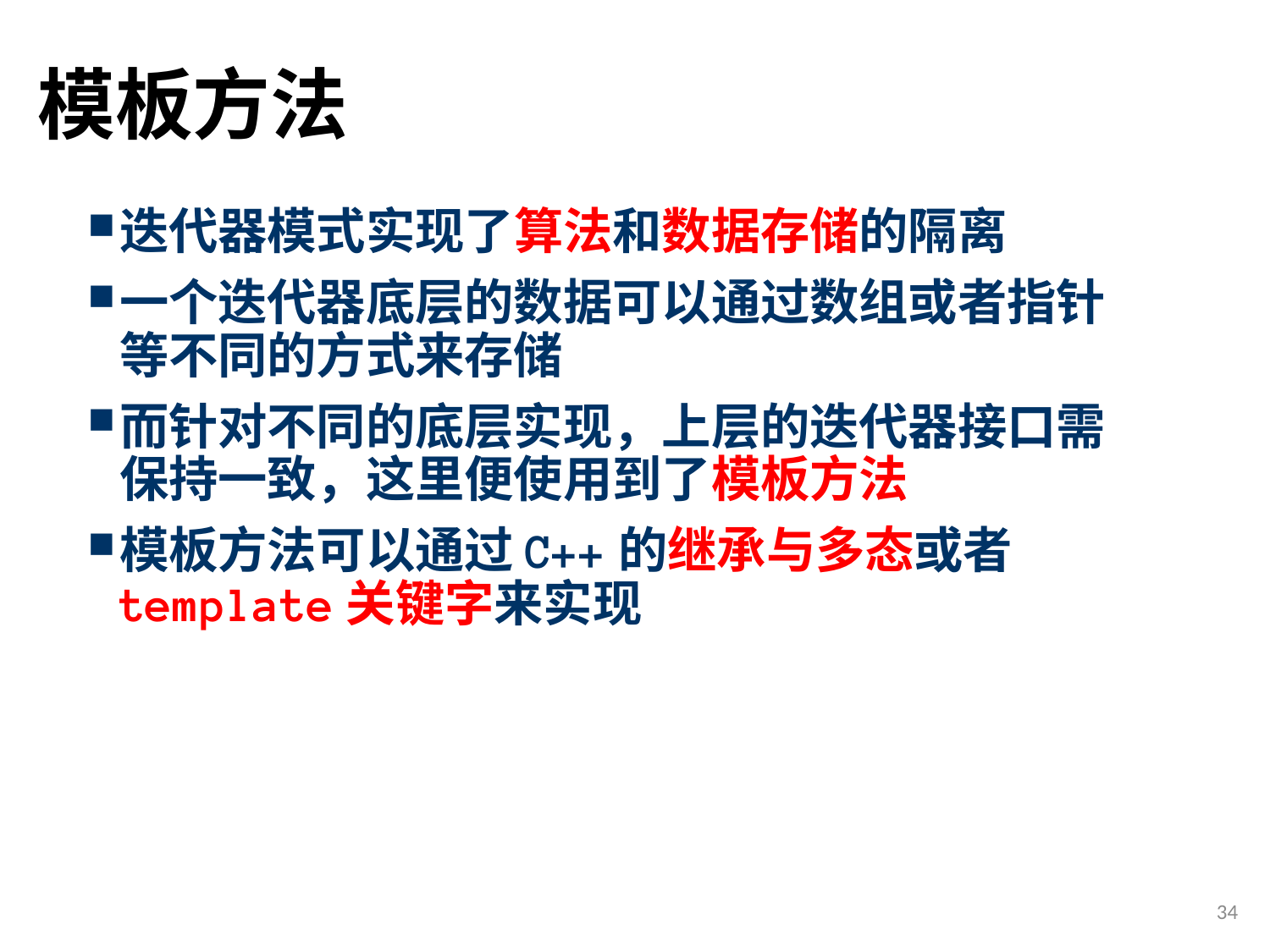

# 模板方法
迭代器模式实现了算法和数据存储的隔离
一个迭代器底层的数据可以通过数组或者指针等不同的方式来存储
而针对不同的底层实现，上层的迭代器接口需保持一致，这里便使用到了模板方法
模板方法可以通过C++的继承与多态或者template关键字来实现

34